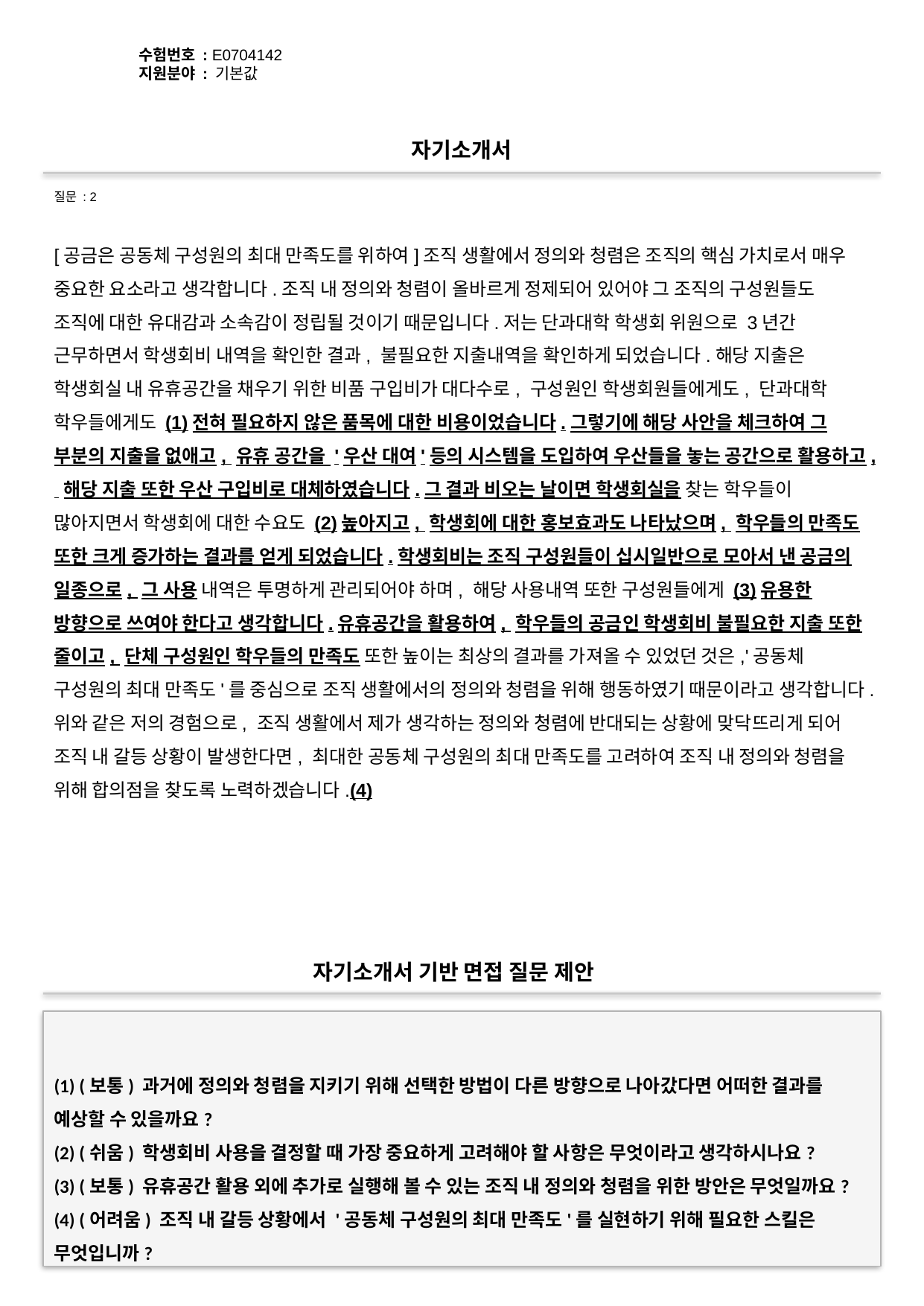

수험번호 : E0704142
지원분야 : 기본값
#

자기소개서

질문 : 2

[공금은 공동체 구성원의 최대 만족도를 위하여]조직 생활에서 정의와 청렴은 조직의 핵심 가치로서 매우 중요한 요소라고 생각합니다.조직 내 정의와 청렴이 올바르게 정제되어 있어야 그 조직의 구성원들도 조직에 대한 유대감과 소속감이 정립될 것이기 때문입니다.저는 단과대학 학생회 위원으로 3년간 근무하면서 학생회비 내역을 확인한 결과, 불필요한 지출내역을 확인하게 되었습니다.해당 지출은 학생회실 내 유휴공간을 채우기 위한 비품 구입비가 대다수로, 구성원인 학생회원들에게도, 단과대학 학우들에게도 (1)전혀 필요하지 않은 품목에 대한 비용이었습니다.그렇기에 해당 사안을 체크하여 그 부분의 지출을 없애고, 유휴 공간을 '우산 대여'등의 시스템을 도입하여 우산들을 놓는 공간으로 활용하고, 해당 지출 또한 우산 구입비로 대체하였습니다.그 결과 비오는 날이면 학생회실을 찾는 학우들이 많아지면서 학생회에 대한 수요도 (2)높아지고, 학생회에 대한 홍보효과도 나타났으며, 학우들의 만족도 또한 크게 증가하는 결과를 얻게 되었습니다.학생회비는 조직 구성원들이 십시일반으로 모아서 낸 공금의 일종으로, 그 사용 내역은 투명하게 관리되어야 하며, 해당 사용내역 또한 구성원들에게 (3)유용한 방향으로 쓰여야 한다고 생각합니다.유휴공간을 활용하여, 학우들의 공금인 학생회비 불필요한 지출 또한 줄이고, 단체 구성원인 학우들의 만족도 또한 높이는 최상의 결과를 가져올 수 있었던 것은,'공동체 구성원의 최대 만족도'를 중심으로 조직 생활에서의 정의와 청렴을 위해 행동하였기 때문이라고 생각합니다.위와 같은 저의 경험으로, 조직 생활에서 제가 생각하는 정의와 청렴에 반대되는 상황에 맞닥뜨리게 되어 조직 내 갈등 상황이 발생한다면, 최대한 공동체 구성원의 최대 만족도를 고려하여 조직 내 정의와 청렴을 위해 합의점을 찾도록 노력하겠습니다.(4)

자기소개서 기반 면접 질문 제안

(1) (보통) 과거에 정의와 청렴을 지키기 위해 선택한 방법이 다른 방향으로 나아갔다면 어떠한 결과를 예상할 수 있을까요?
(2) (쉬움) 학생회비 사용을 결정할 때 가장 중요하게 고려해야 할 사항은 무엇이라고 생각하시나요?
(3) (보통) 유휴공간 활용 외에 추가로 실행해 볼 수 있는 조직 내 정의와 청렴을 위한 방안은 무엇일까요?
(4) (어려움) 조직 내 갈등 상황에서 '공동체 구성원의 최대 만족도'를 실현하기 위해 필요한 스킬은 무엇입니까?